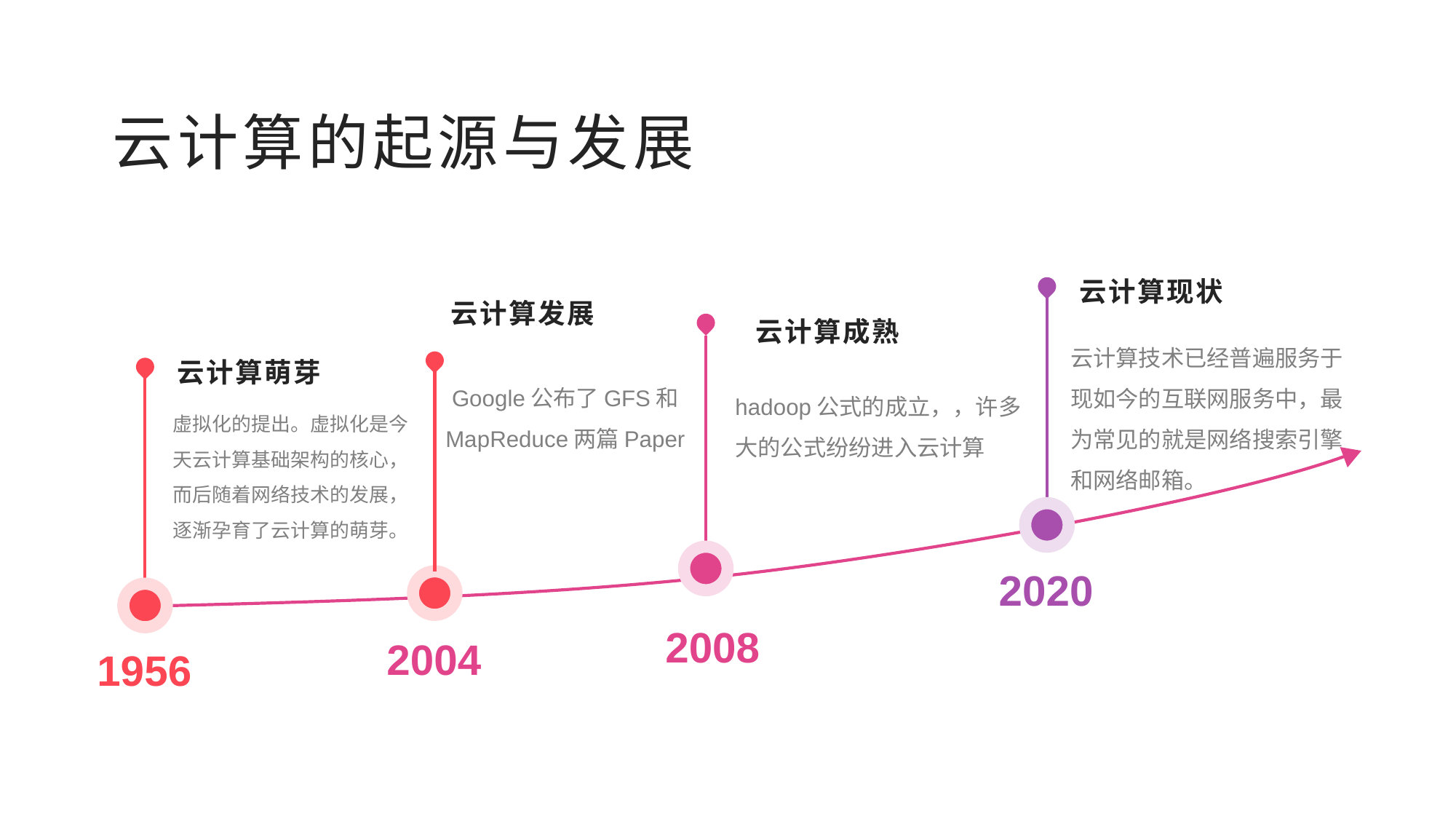

云计算的起源与发展
云计算现状

云计算发展
云计算成熟

云计算技术已经普遍服务于现如今的互联网服务中，最为常见的就是网络搜索引擎和网络邮箱。
云计算萌芽

 Google公布了GFS和MapReduce两篇Paper
hadoop公式的成立，，许多大的公式纷纷进入云计算
虚拟化的提出。虚拟化是今天云计算基础架构的核心，而后随着网络技术的发展，逐渐孕育了云计算的萌芽。

2020

2008
2004
1956